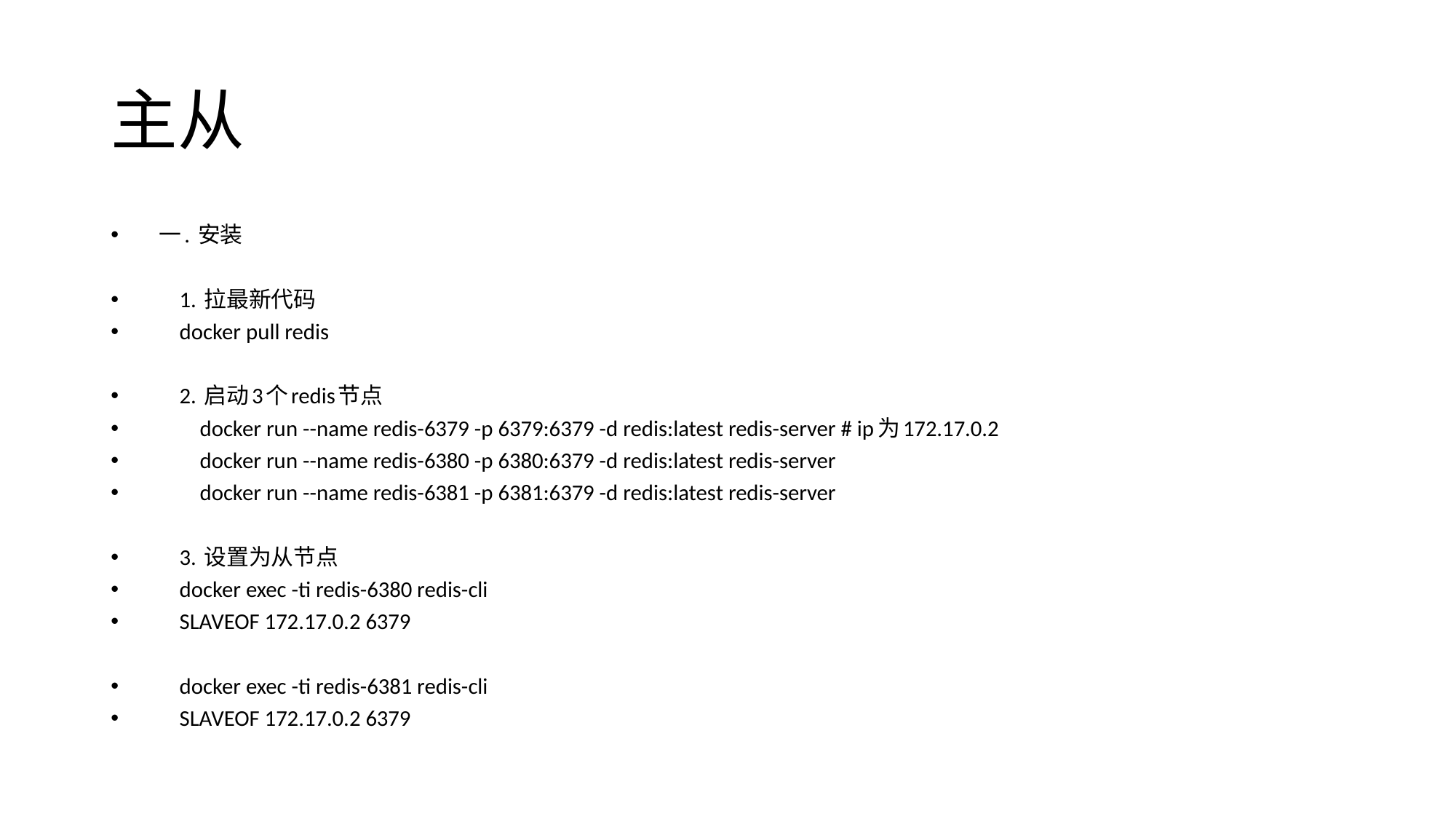

# 主从
一. 安装

    1. 拉最新代码
    docker pull redis

    2. 启动3个redis节点
        docker run --name redis-6379 -p 6379:6379 -d redis:latest redis-server # ip为172.17.0.2
        docker run --name redis-6380 -p 6380:6379 -d redis:latest redis-server
        docker run --name redis-6381 -p 6381:6379 -d redis:latest redis-server

    3. 设置为从节点
    docker exec -ti redis-6380 redis-cli
    SLAVEOF 172.17.0.2 6379

    docker exec -ti redis-6381 redis-cli
    SLAVEOF 172.17.0.2 6379